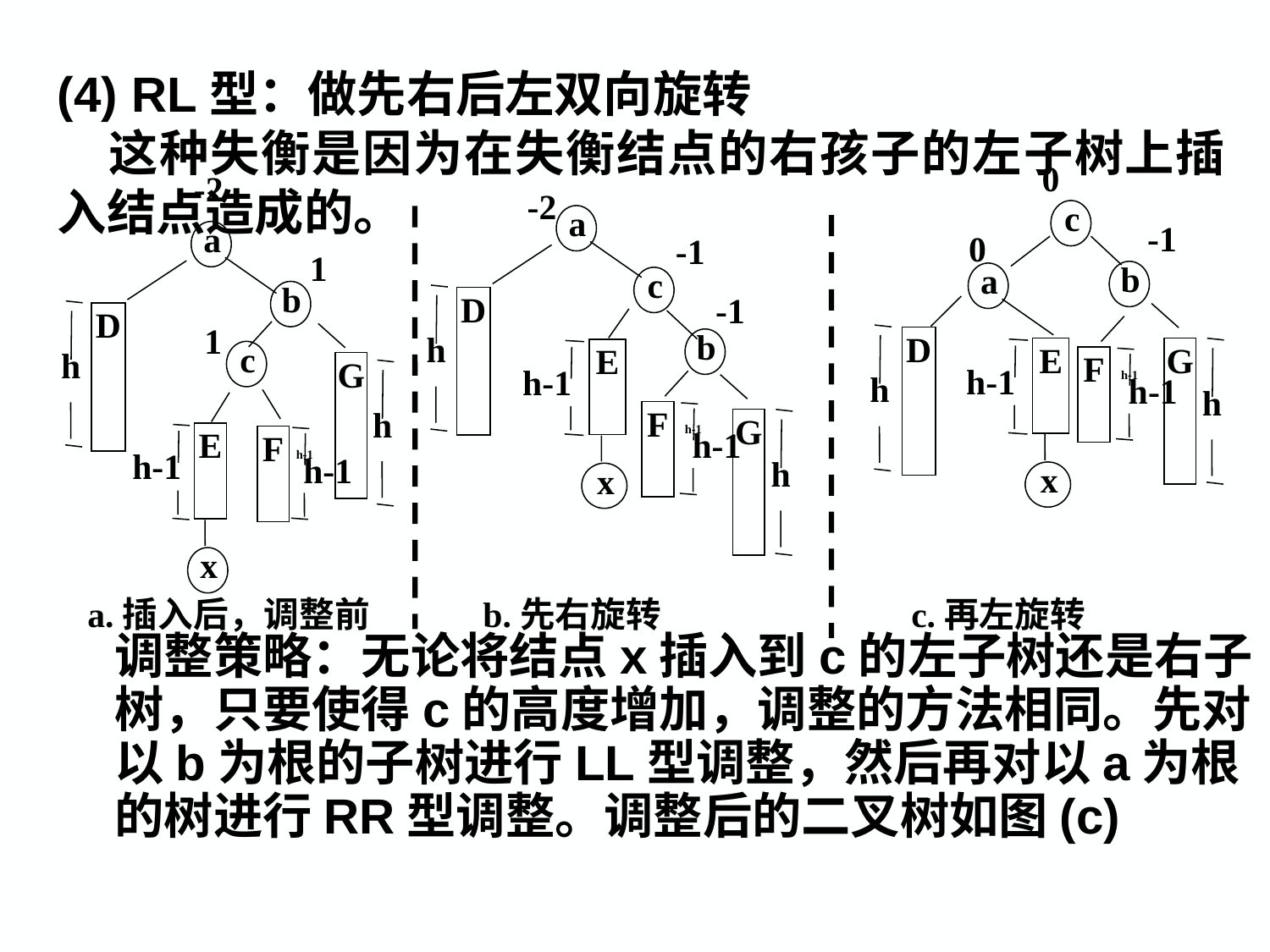

(4) RL型：做先右后左双向旋转
   这种失衡是因为在失衡结点的右孩子的左子树上插入结点造成的。
0

c

-1

0

b

a

h

D

E

h-1

x

G

h

F

h-1

h-1
-2

a

1

h

D
b

1

G

h

c

F

h-1

h-1

E

h-1

x

-2

a

-1

h

D
c

-1

E

h-1

x

b

F

h-1

h-1

G

h

a.插入后，调整前             b.先右旋转                              c.再左旋转
调整策略：无论将结点x插入到c的左子树还是右子树，只要使得c的高度增加，调整的方法相同。先对以b为根的子树进行LL型调整，然后再对以a为根的树进行RR型调整。调整后的二叉树如图(c)